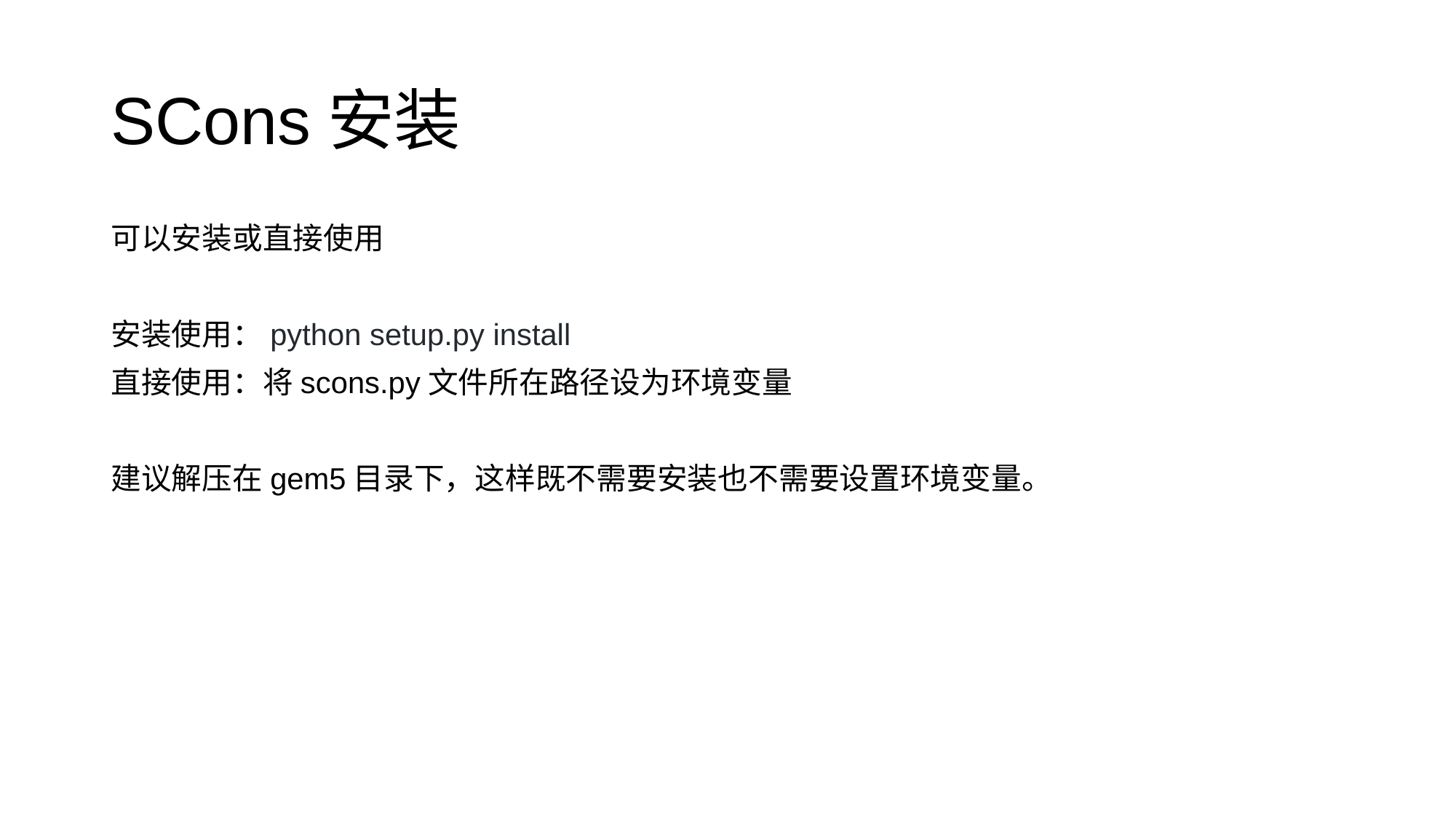

# SCons安装
可以安装或直接使用

安装使用：python setup.py install
直接使用：将scons.py文件所在路径设为环境变量

建议解压在gem5目录下，这样既不需要安装也不需要设置环境变量。